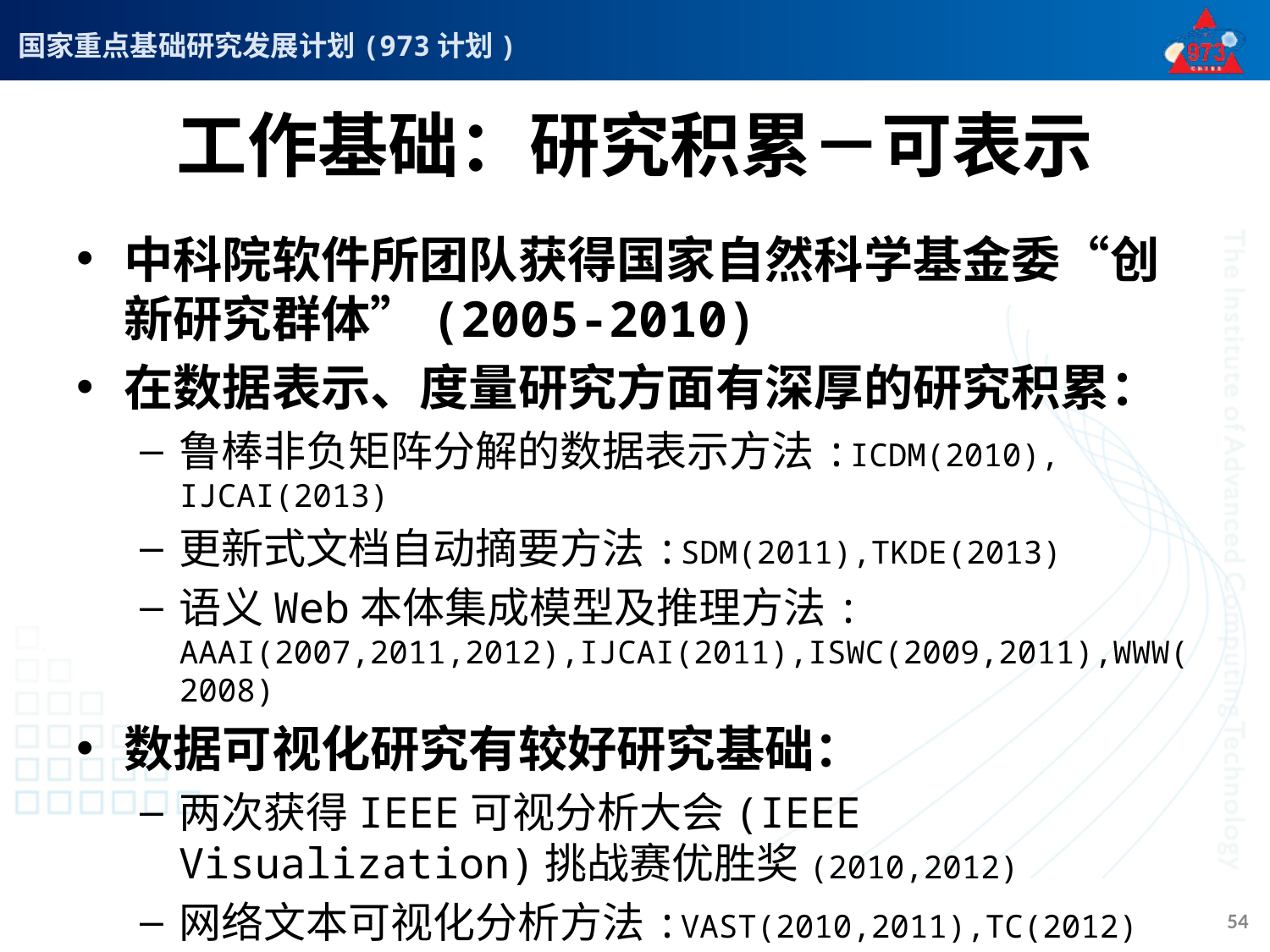

# 工作基础：研究积累－可表示
中科院软件所团队获得国家自然科学基金委“创新研究群体”(2005-2010)
在数据表示、度量研究方面有深厚的研究积累：
鲁棒非负矩阵分解的数据表示方法:ICDM(2010), IJCAI(2013)
更新式文档自动摘要方法:SDM(2011),TKDE(2013)
语义Web本体集成模型及推理方法: AAAI(2007,2011,2012),IJCAI(2011),ISWC(2009,2011),WWW(2008)
数据可视化研究有较好研究基础：
两次获得IEEE可视分析大会(IEEE Visualization)挑战赛优胜奖(2010,2012)
网络文本可视化分析方法:VAST(2010,2011),TC(2012)

54